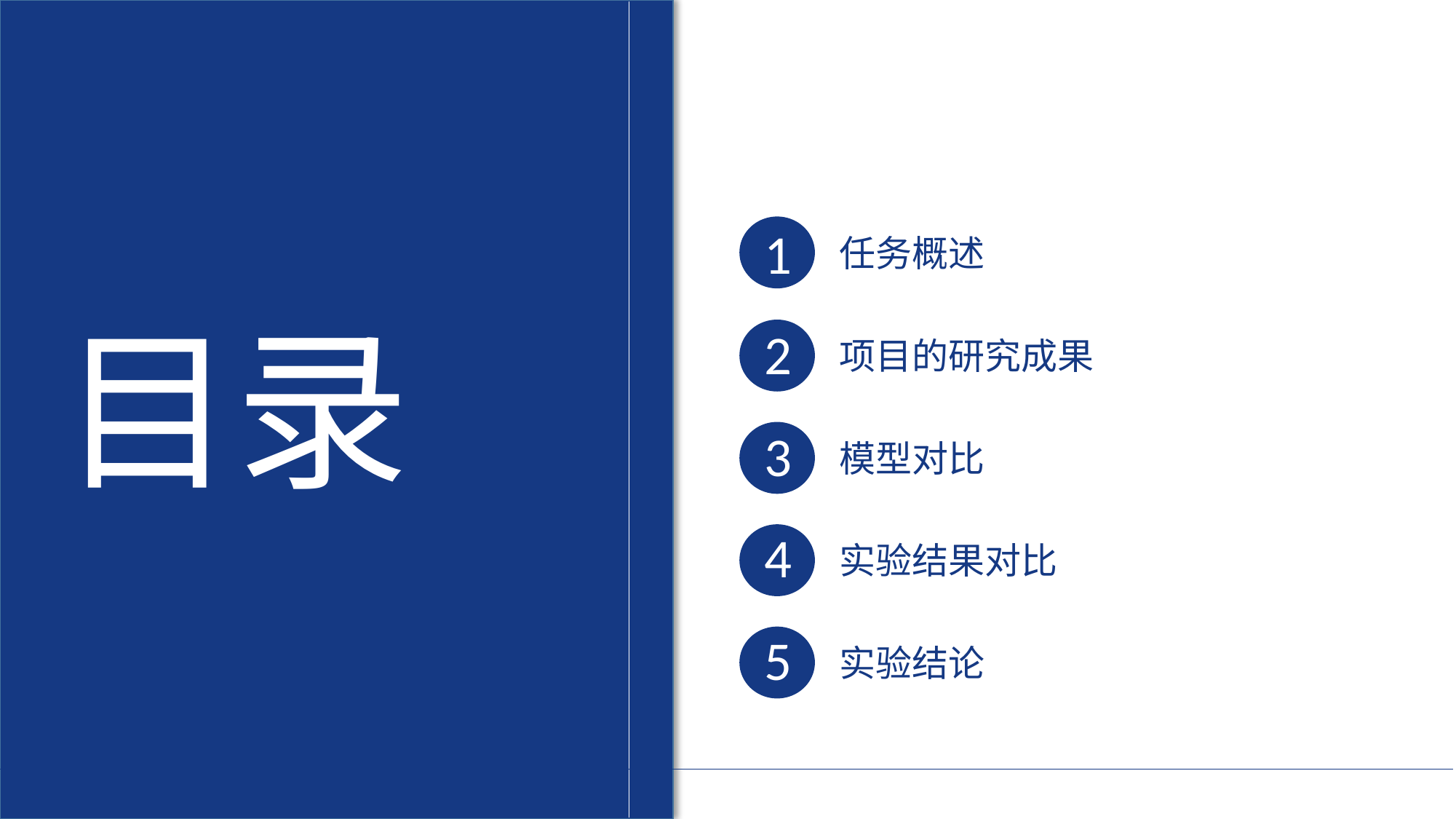

CONTENTS

1

任务概述
目录
2

项目的研究成果
3

模型对比
4

实验结果对比
5

实验结论